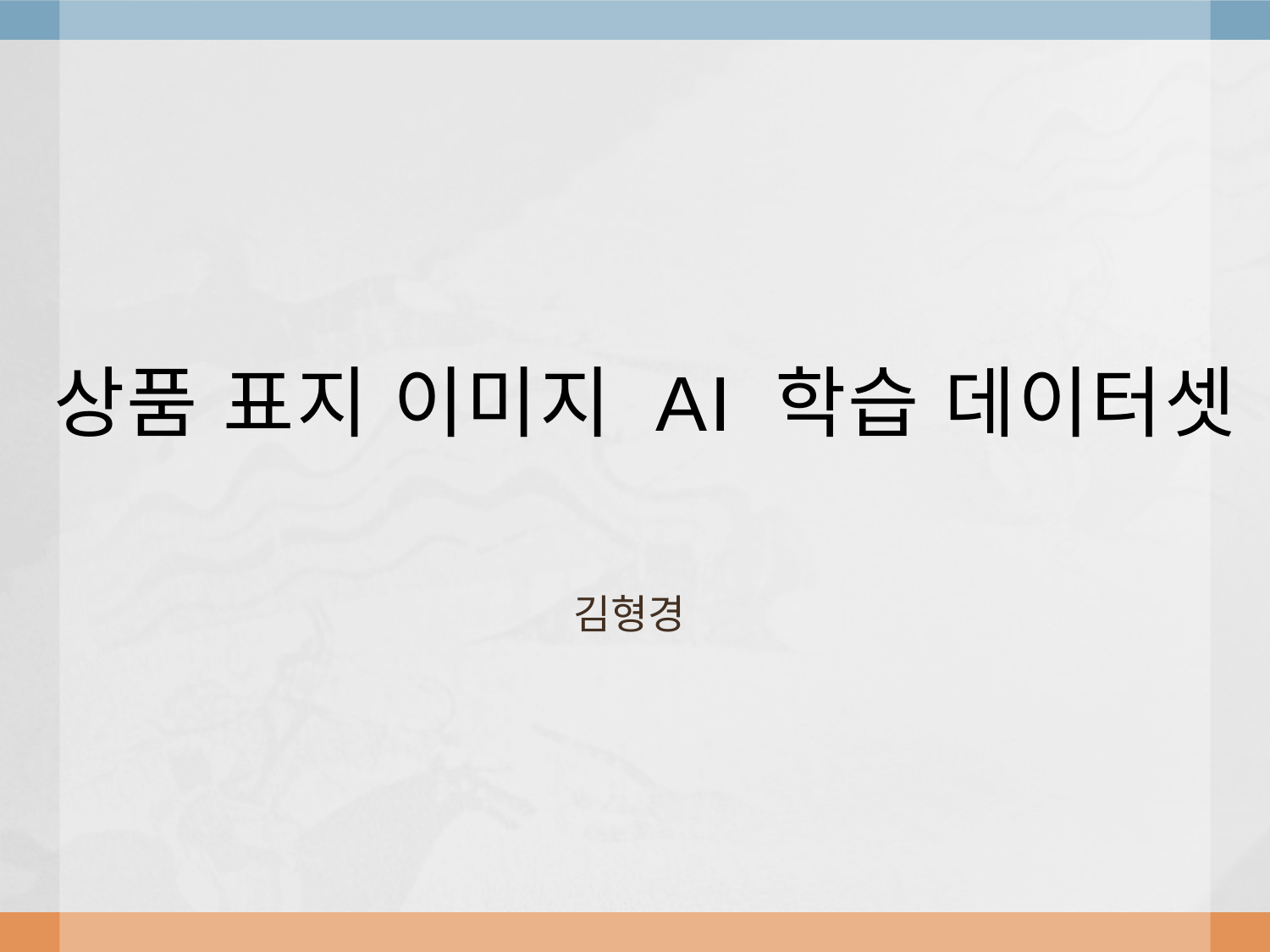

# 상품 표지 이미지 AI 학습 데이터셋

김형경